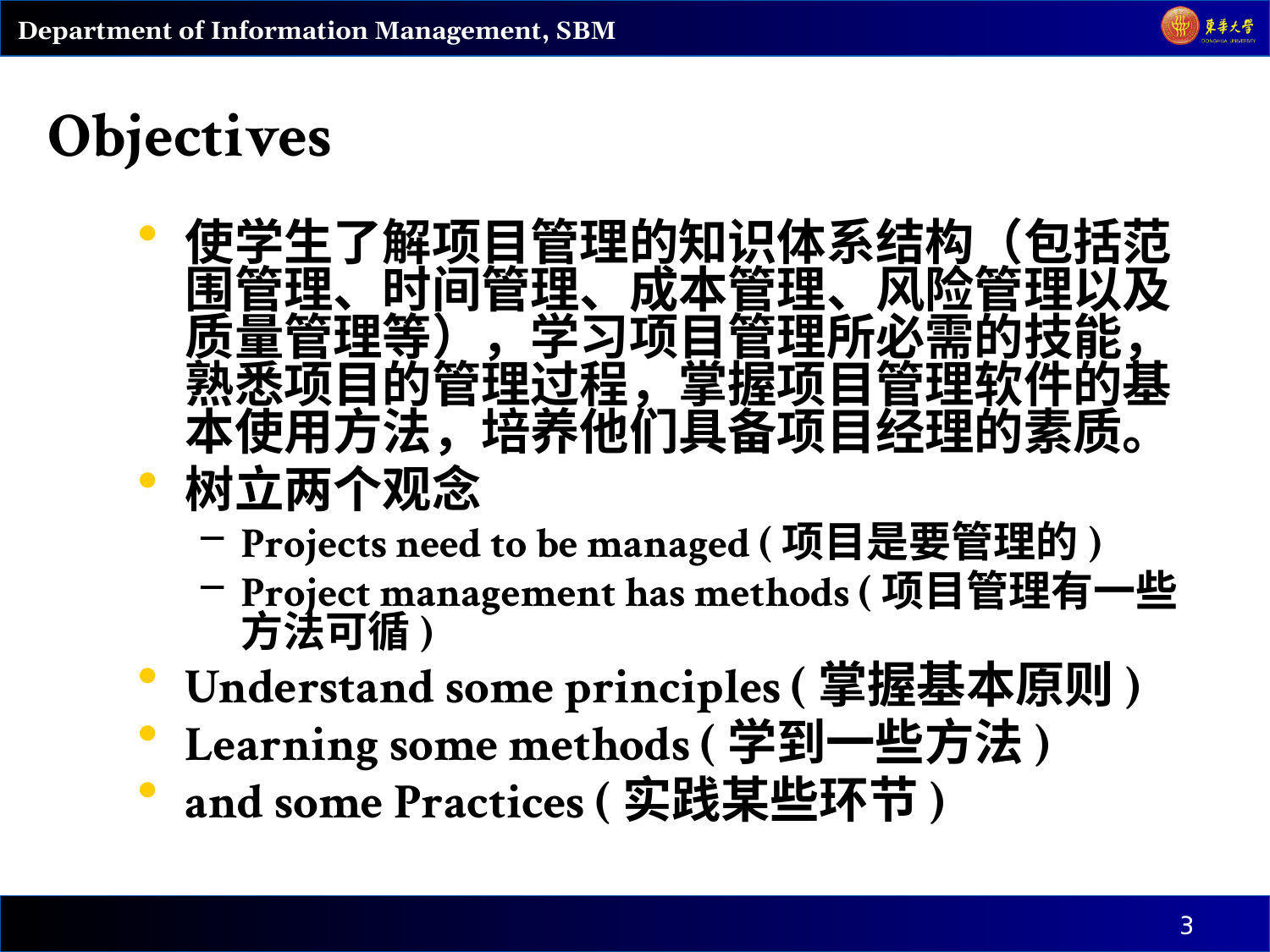

# Objectives
使学生了解项目管理的知识体系结构（包括范围管理、时间管理、成本管理、风险管理以及质量管理等），学习项目管理所必需的技能，熟悉项目的管理过程，掌握项目管理软件的基本使用方法，培养他们具备项目经理的素质。
树立两个观念
Projects need to be managed (项目是要管理的)
Project management has methods (项目管理有一些方法可循)
Understand some principles (掌握基本原则)
Learning some methods (学到一些方法)
and some Practices (实践某些环节)
3